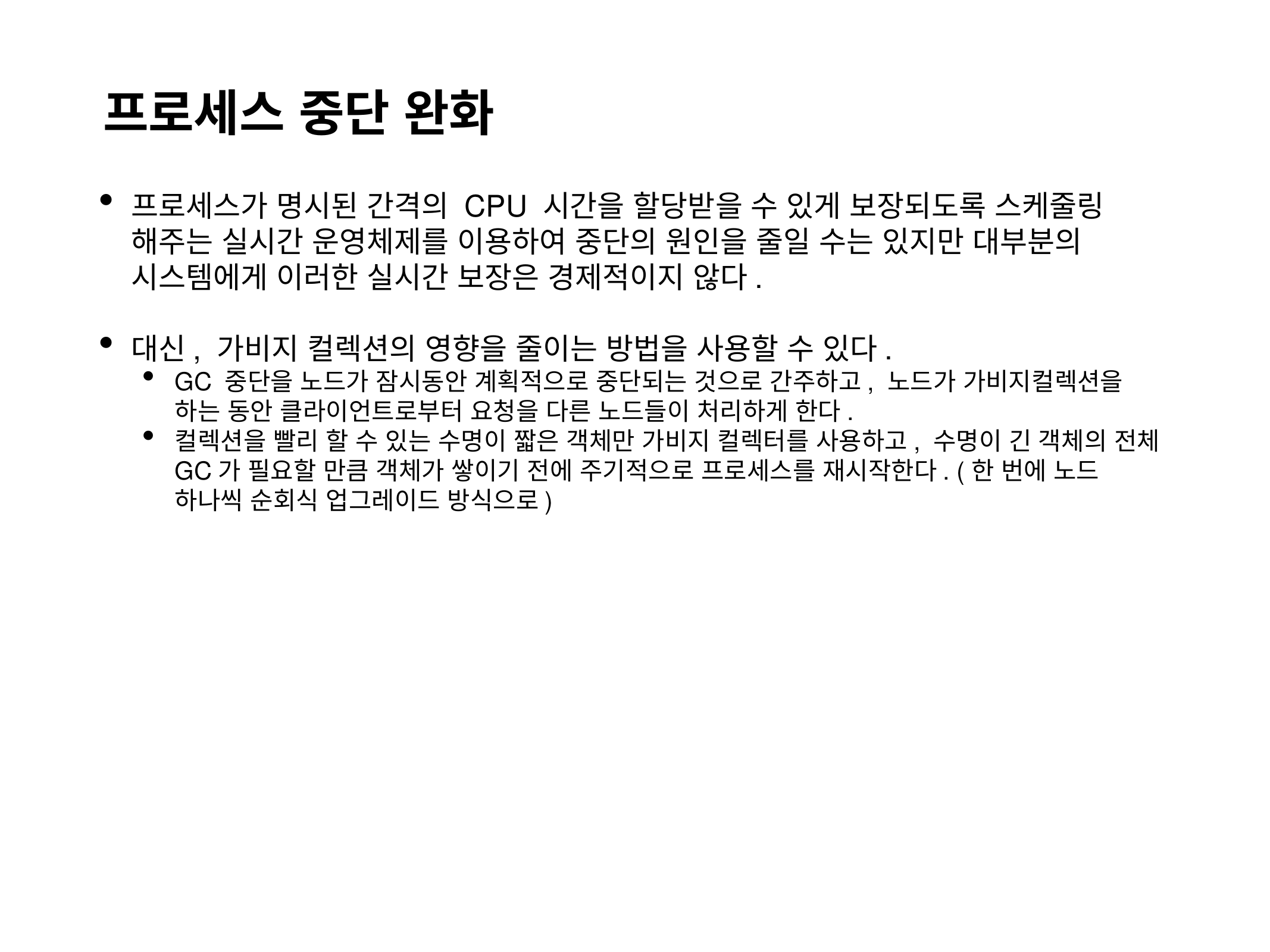

프로세스 중단 완화
프로세스가 명시된 간격의 CPU 시간을 할당받을 수 있게 보장되도록 스케줄링 해주는 실시간 운영체제를 이용하여 중단의 원인을 줄일 수는 있지만 대부분의 시스템에게 이러한 실시간 보장은 경제적이지 않다.

대신, 가비지 컬렉션의 영향을 줄이는 방법을 사용할 수 있다.
GC 중단을 노드가 잠시동안 계획적으로 중단되는 것으로 간주하고, 노드가 가비지컬렉션을 하는 동안 클라이언트로부터 요청을 다른 노드들이 처리하게 한다.
컬렉션을 빨리 할 수 있는 수명이 짧은 객체만 가비지 컬렉터를 사용하고, 수명이 긴 객체의 전체 GC가 필요할 만큼 객체가 쌓이기 전에 주기적으로 프로세스를 재시작한다. (한 번에 노드 하나씩 순회식 업그레이드 방식으로)